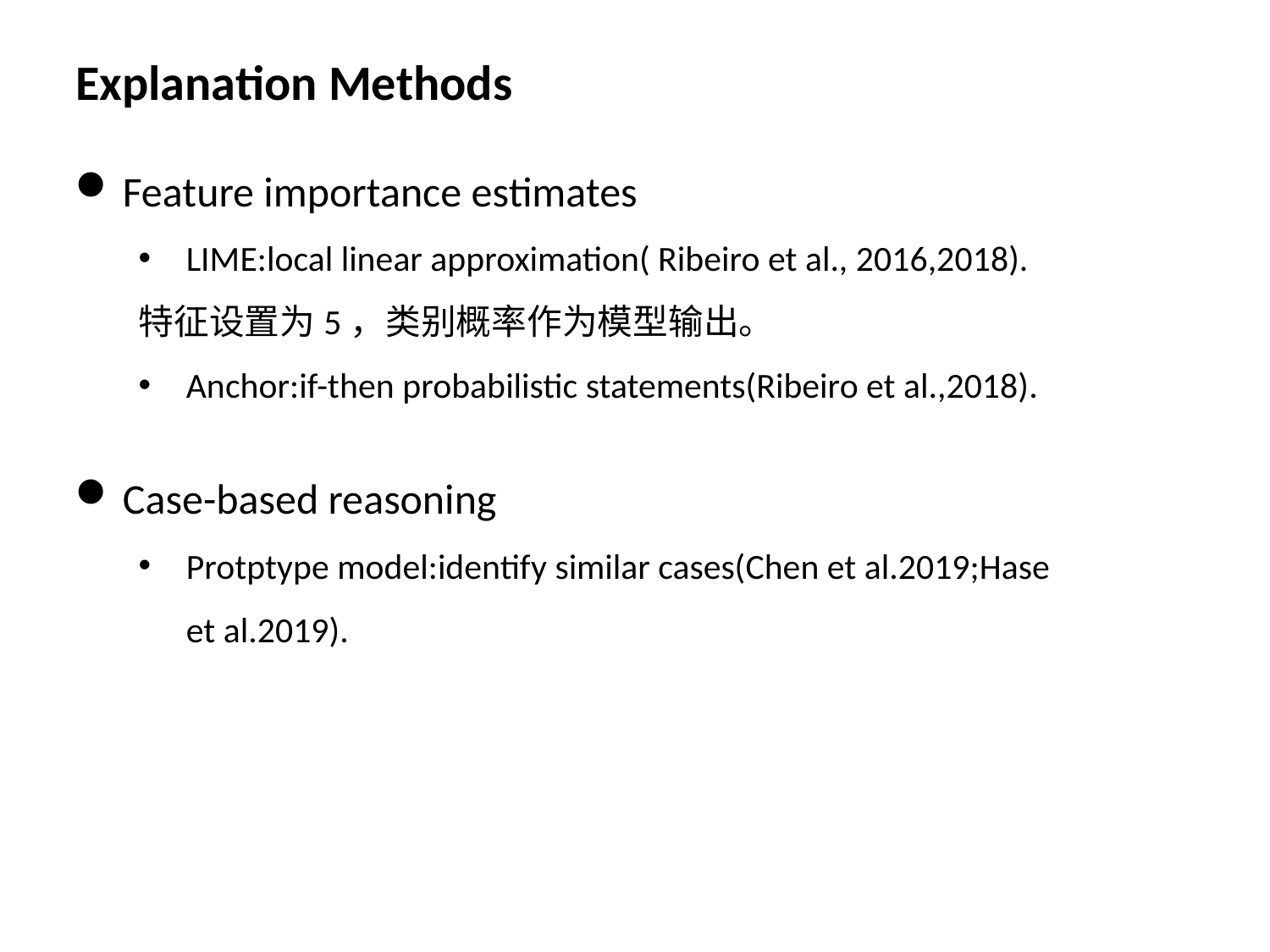

Explanation Methods
Feature importance estimates
LIME:local linear approximation( Ribeiro et al., 2016,2018).
特征设置为5，类别概率作为模型输出。
Anchor:if-then probabilistic statements(Ribeiro et al.,2018).
Case-based reasoning
Protptype model:identify similar cases(Chen et al.2019;Hase et al.2019).